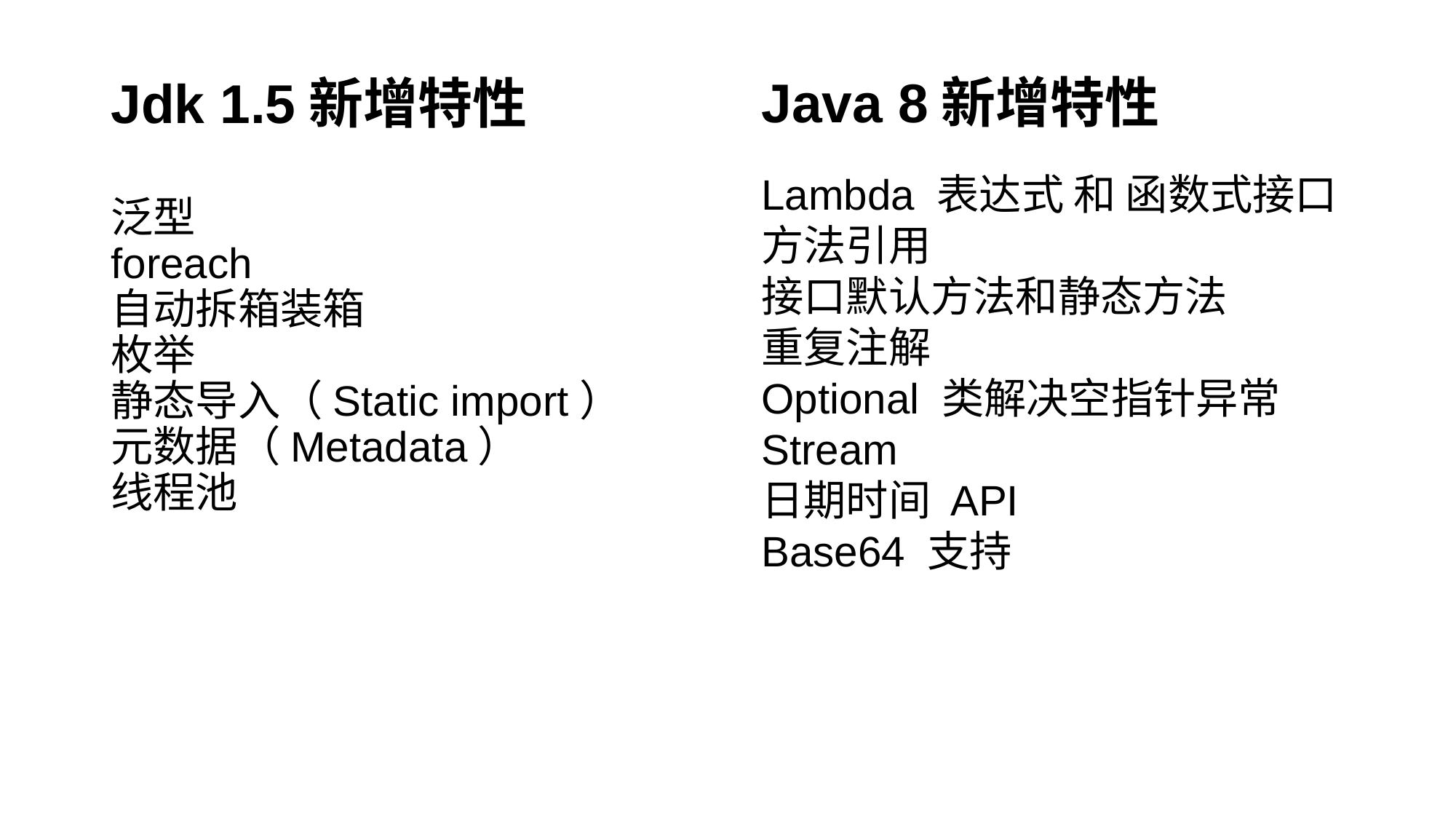

Jdk 1.5新增特性
泛型 
foreach 
自动拆箱装箱 
枚举 
静态导入（Static import） 
元数据（Metadata） 
线程池
Java 8新增特性

Lambda 表达式 和 函数式接口
方法引用
接口默认方法和静态方法
重复注解
Optional 类解决空指针异常
Stream
日期时间 API
Base64 支持